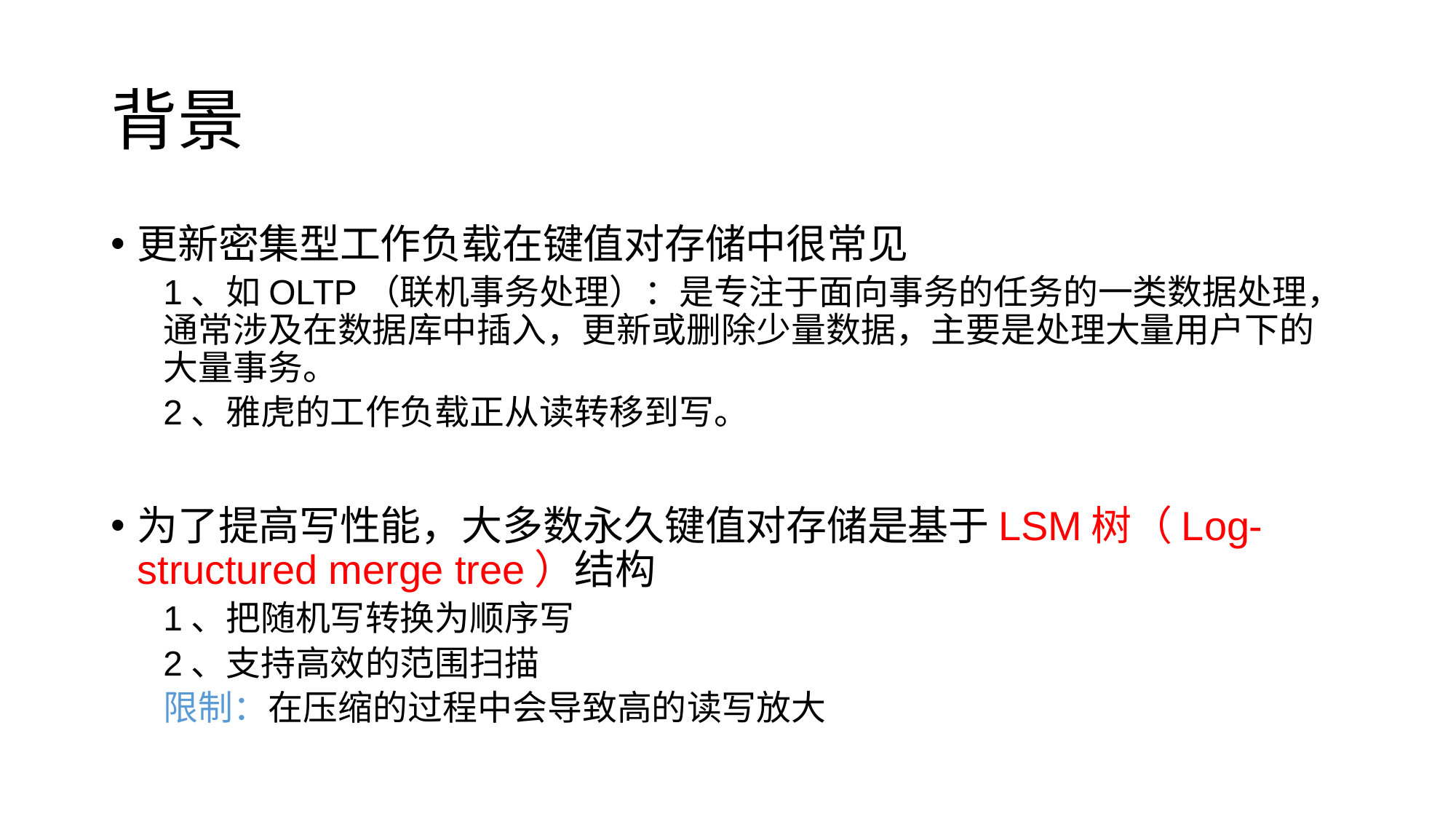

# 背景
更新密集型工作负载在键值对存储中很常见
1、如OLTP（联机事务处理）：是专注于面向事务的任务的一类数据处理，通常涉及在数据库中插入，更新或删除少量数据，主要是处理大量用户下的大量事务。
2、雅虎的工作负载正从读转移到写。

为了提高写性能，大多数永久键值对存储是基于LSM树（Log-structured merge tree）结构
1、把随机写转换为顺序写
2、支持高效的范围扫描
限制：在压缩的过程中会导致高的读写放大